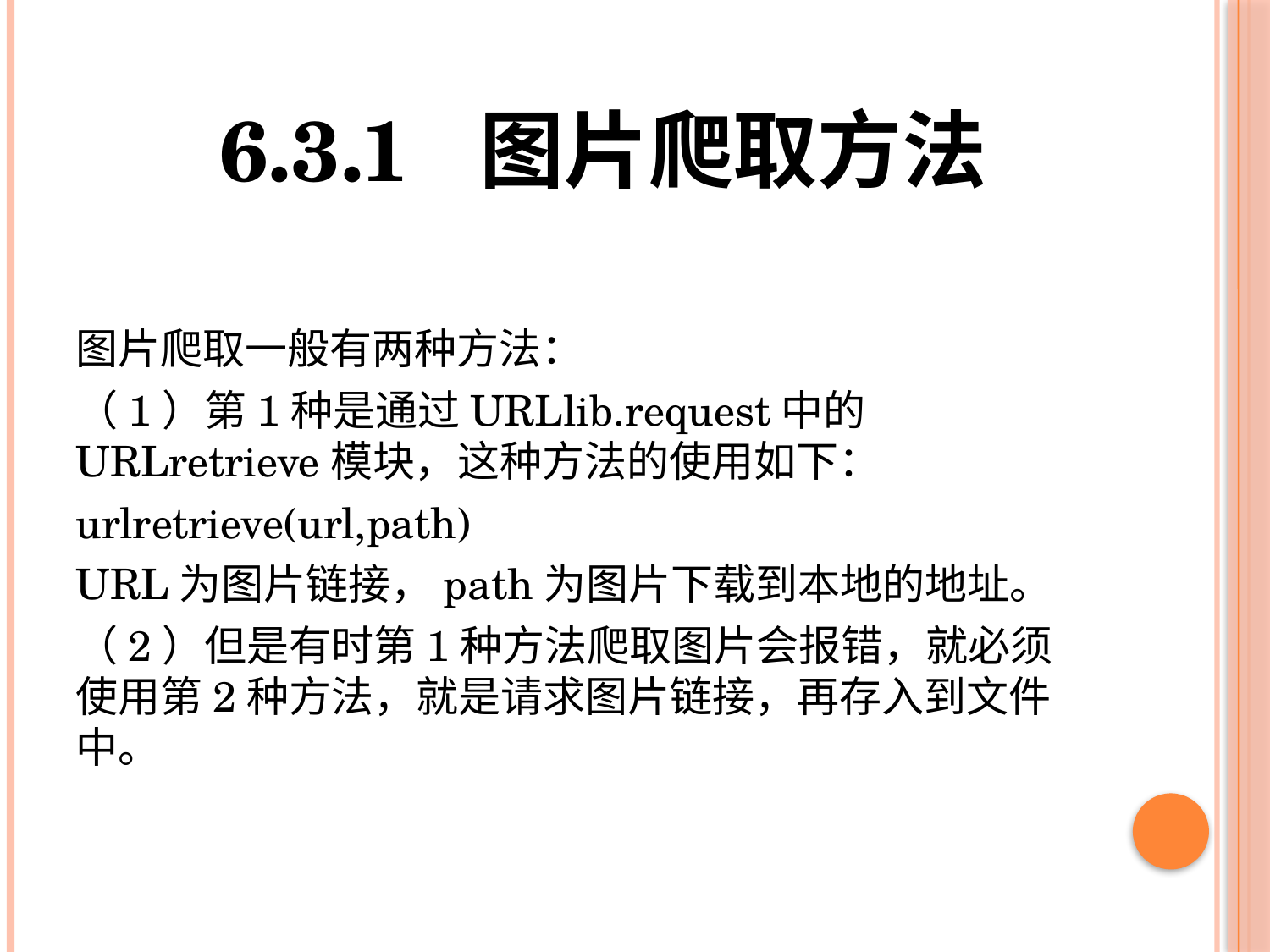

# 6.3.1  图片爬取方法
图片爬取一般有两种方法：
（1）第1种是通过URLlib.request中的URLretrieve模块，这种方法的使用如下：
urlretrieve(url,path)
URL为图片链接，path为图片下载到本地的地址。
（2）但是有时第1种方法爬取图片会报错，就必须使用第2种方法，就是请求图片链接，再存入到文件中。